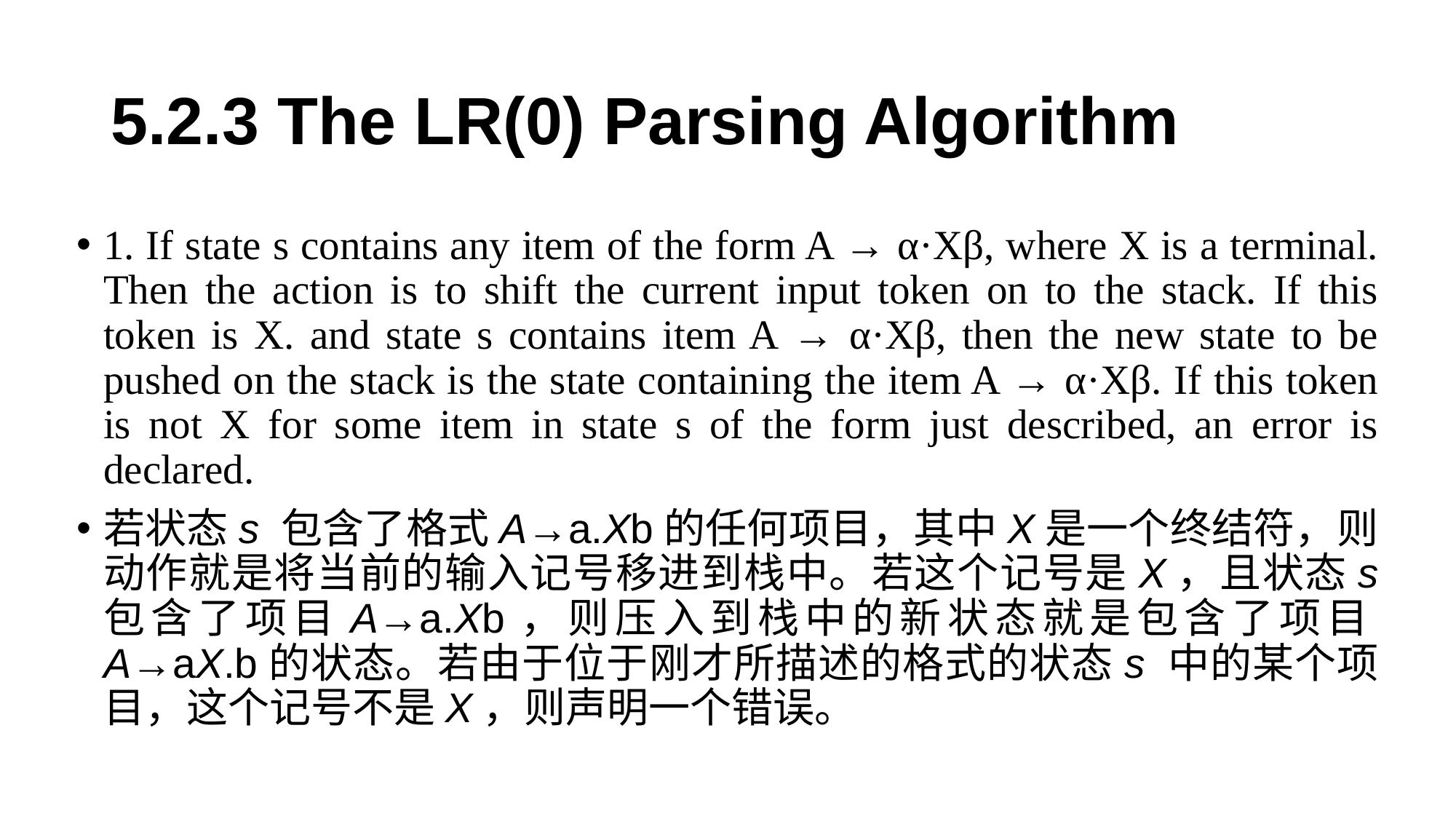

# 5.2.3 The LR(0) Parsing Algorithm
1. If state s contains any item of the form A → α·Xβ, where X is a terminal. Then the action is to shift the current input token on to the stack. If this token is X. and state s contains item A → α·Xβ, then the new state to be pushed on the stack is the state containing the item A → α·Xβ. If this token is not X for some item in state s of the form just described, an error is declared.
若状态s 包含了格式A→a.Xb的任何项目，其中X是一个终结符，则动作就是将当前的输入记号移进到栈中。若这个记号是X，且状态s 包含了项目A→a.Xb，则压入到栈中的新状态就是包含了项目A→aX.b的状态。若由于位于刚才所描述的格式的状态s 中的某个项目，这个记号不是X，则声明一个错误。